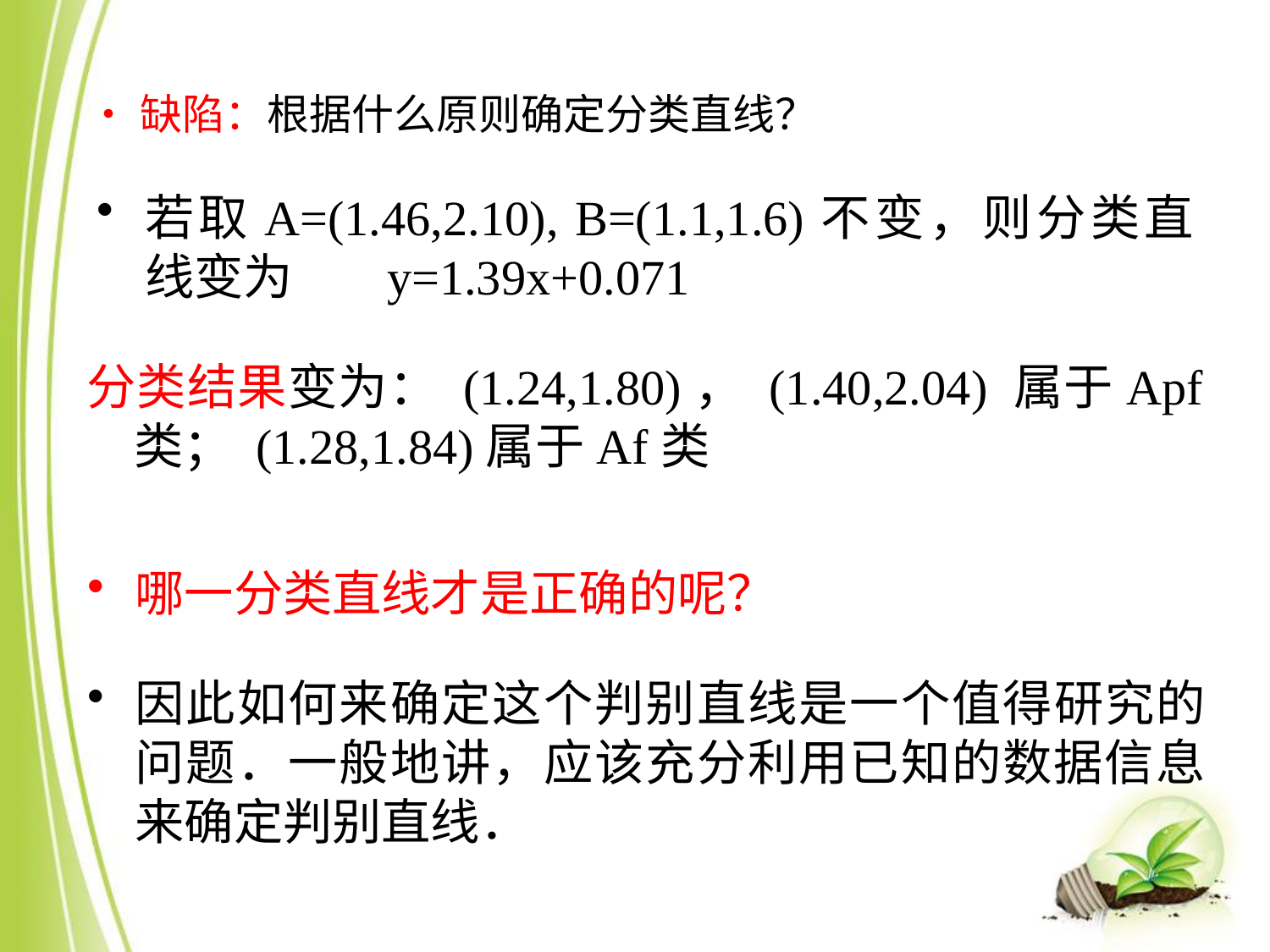

•缺陷：根据什么原则确定分类直线？
若取A=(1.46,2.10), B=(1.1,1.6)不变，则分类直线变为   　y=1.39x+0.071
分类结果变为： (1.24,1.80)， (1.40,2.04) 属于Apf类； (1.28,1.84)属于Af类
哪一分类直线才是正确的呢？
因此如何来确定这个判别直线是一个值得研究的问题．一般地讲，应该充分利用已知的数据信息来确定判别直线．